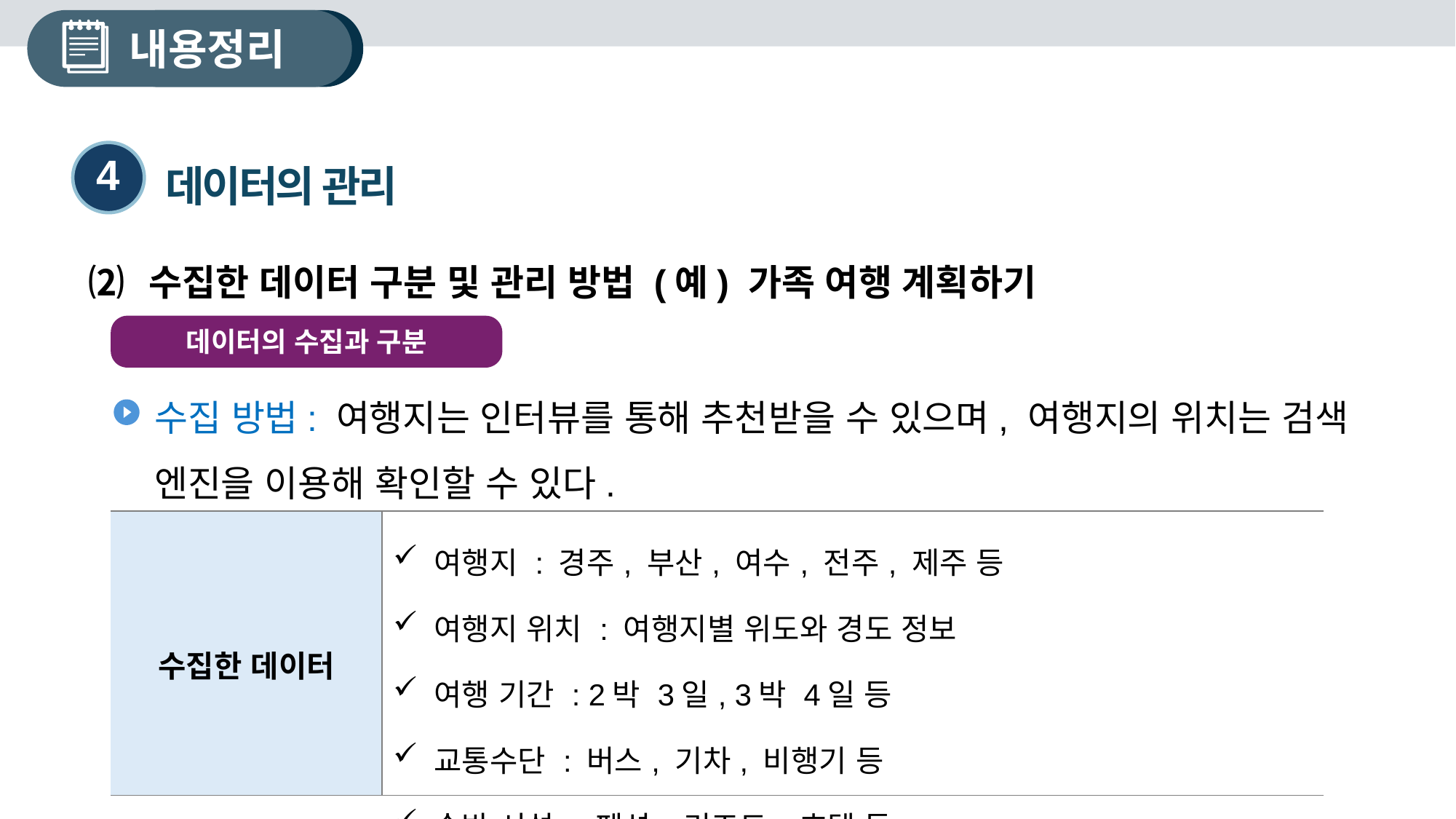

내용정리

4
데이터의 관리
⑵  수집한 데이터 구분 및 관리 방법 (예) 가족 여행 계획하기
데이터의 수집과 구분
수집 방법: 여행지는 인터뷰를 통해 추천받을 수 있으며, 여행지의 위치는 검색 엔진을 이용해 확인할 수 있다.

| 수집한 데이터 | 여행지 : 경주, 부산, 여수, 전주, 제주 등 여행지 위치 : 여행지별 위도와 경도 정보 여행 기간 : 2박 3일, 3박 4일 등 교통수단 : 버스, 기차, 비행기 등 숙박 시설 : 펜션, 리조트, 호텔 등 |
| --- | --- |